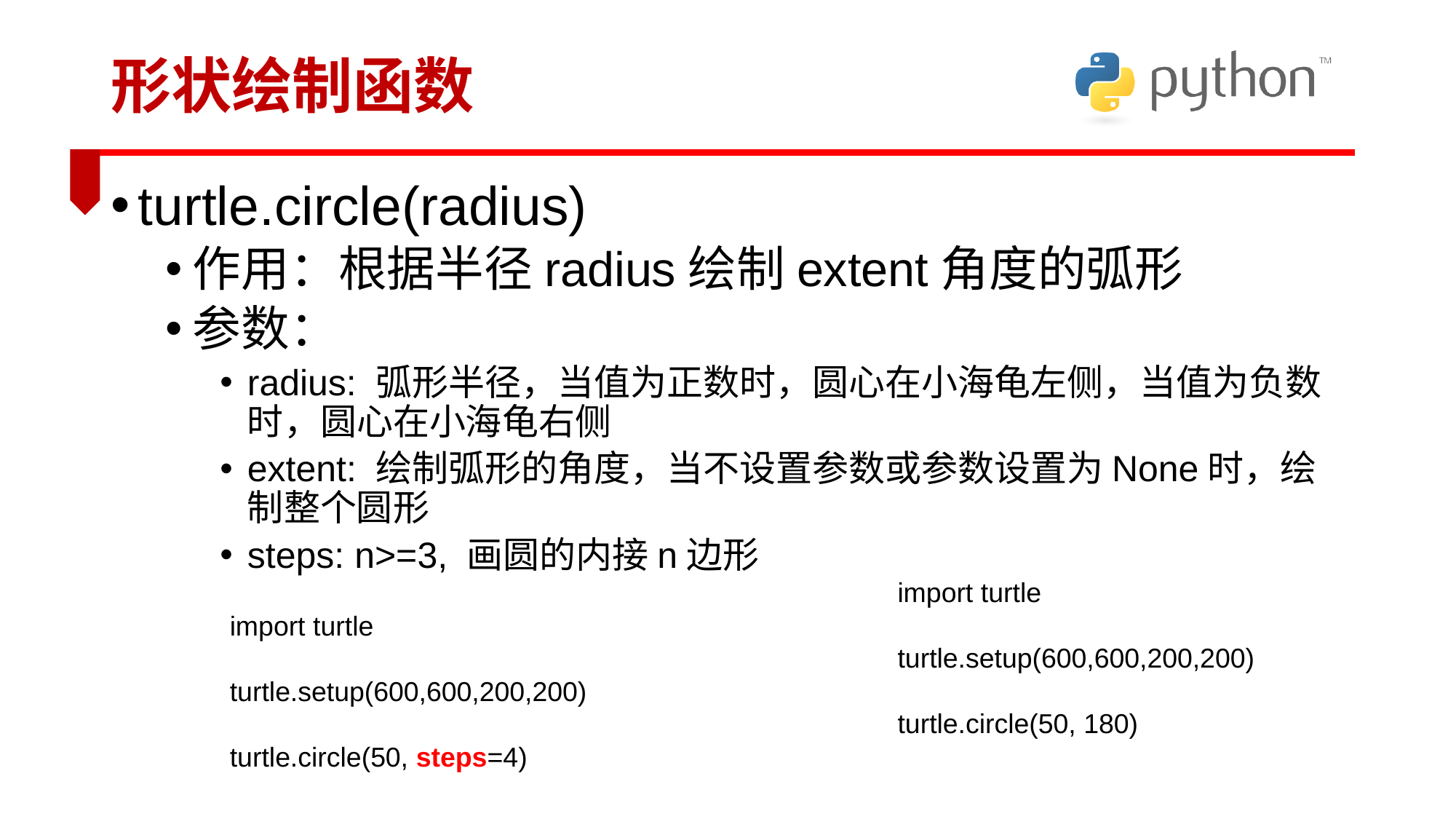

# 形状绘制函数
turtle.circle(radius)
作用：根据半径radius绘制extent角度的弧形
参数：
radius: 弧形半径，当值为正数时，圆心在小海龟左侧，当值为负数时，圆心在小海龟右侧
extent: 绘制弧形的角度，当不设置参数或参数设置为None时，绘制整个圆形
steps: n>=3, 画圆的内接n边形

import turtle

turtle.setup(600,600,200,200)

turtle.circle(50, 180)
import turtle

turtle.setup(600,600,200,200)

turtle.circle(50, steps=4)